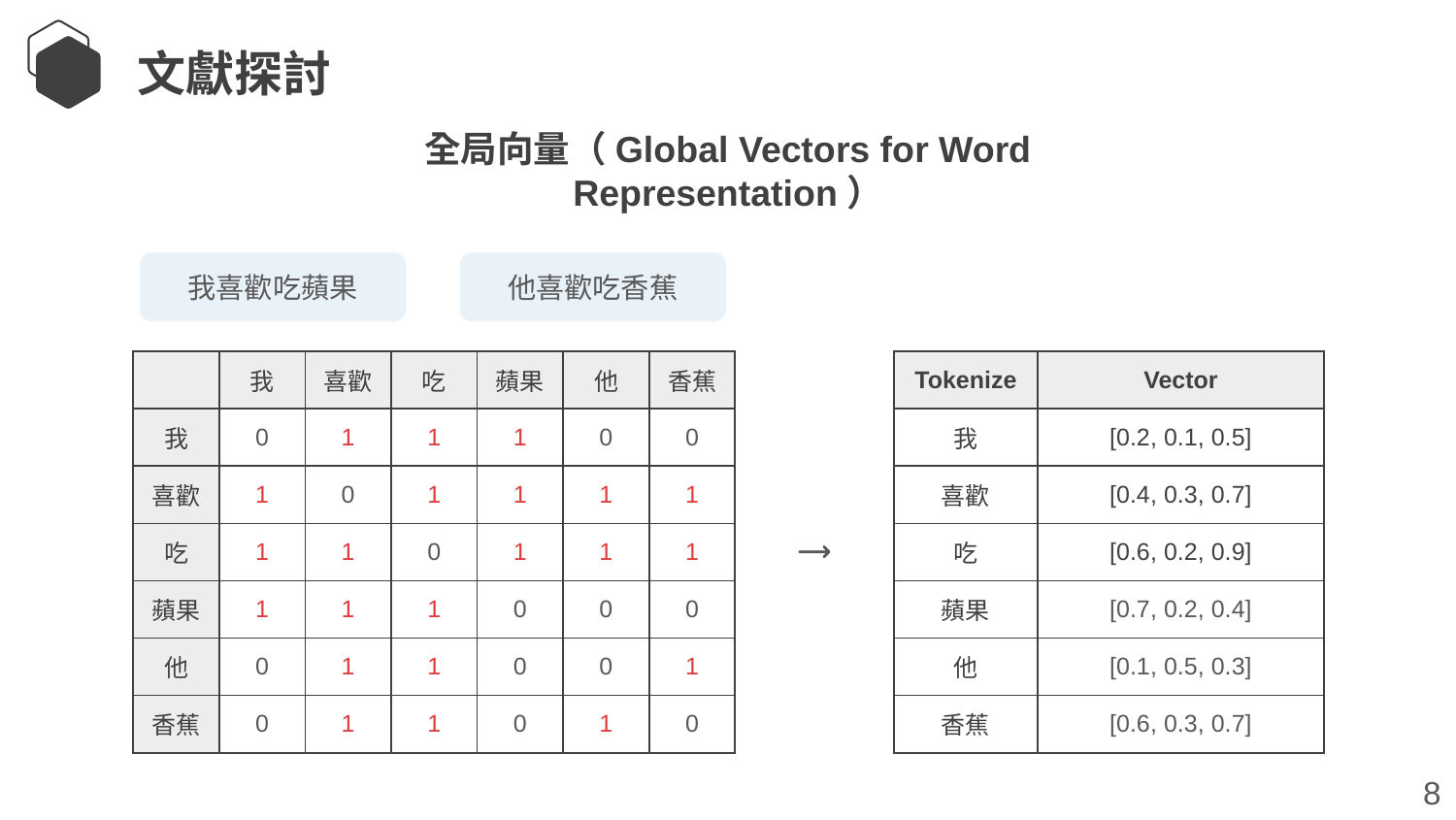

文獻探討
全局向量（Global Vectors for Word Representation）

我喜歡吃蘋果
他喜歡吃香蕉
|  | 我 | 喜歡 | 吃 | 蘋果 | 他 | 香蕉 |
| --- | --- | --- | --- | --- | --- | --- |
| 我 | 0 | 1 | 1 | 1 | 0 | 0 |
| 喜歡 | 1 | 0 | 1 | 1 | 1 | 1 |
| 吃 | 1 | 1 | 0 | 1 | 1 | 1 |
| 蘋果 | 1 | 1 | 1 | 0 | 0 | 0 |
| 他 | 0 | 1 | 1 | 0 | 0 | 1 |
| 香蕉 | 0 | 1 | 1 | 0 | 1 | 0 |
| Tokenize | Vector |
| --- | --- |
| 我 | [0.2, 0.1, 0.5] |
| 喜歡 | [0.4, 0.3, 0.7] |
| 吃 | [0.6, 0.2, 0.9] |
| 蘋果 | [0.7, 0.2, 0.4] |
| 他 | [0.1, 0.5, 0.3] |
| 香蕉 | [0.6, 0.3, 0.7] |

8